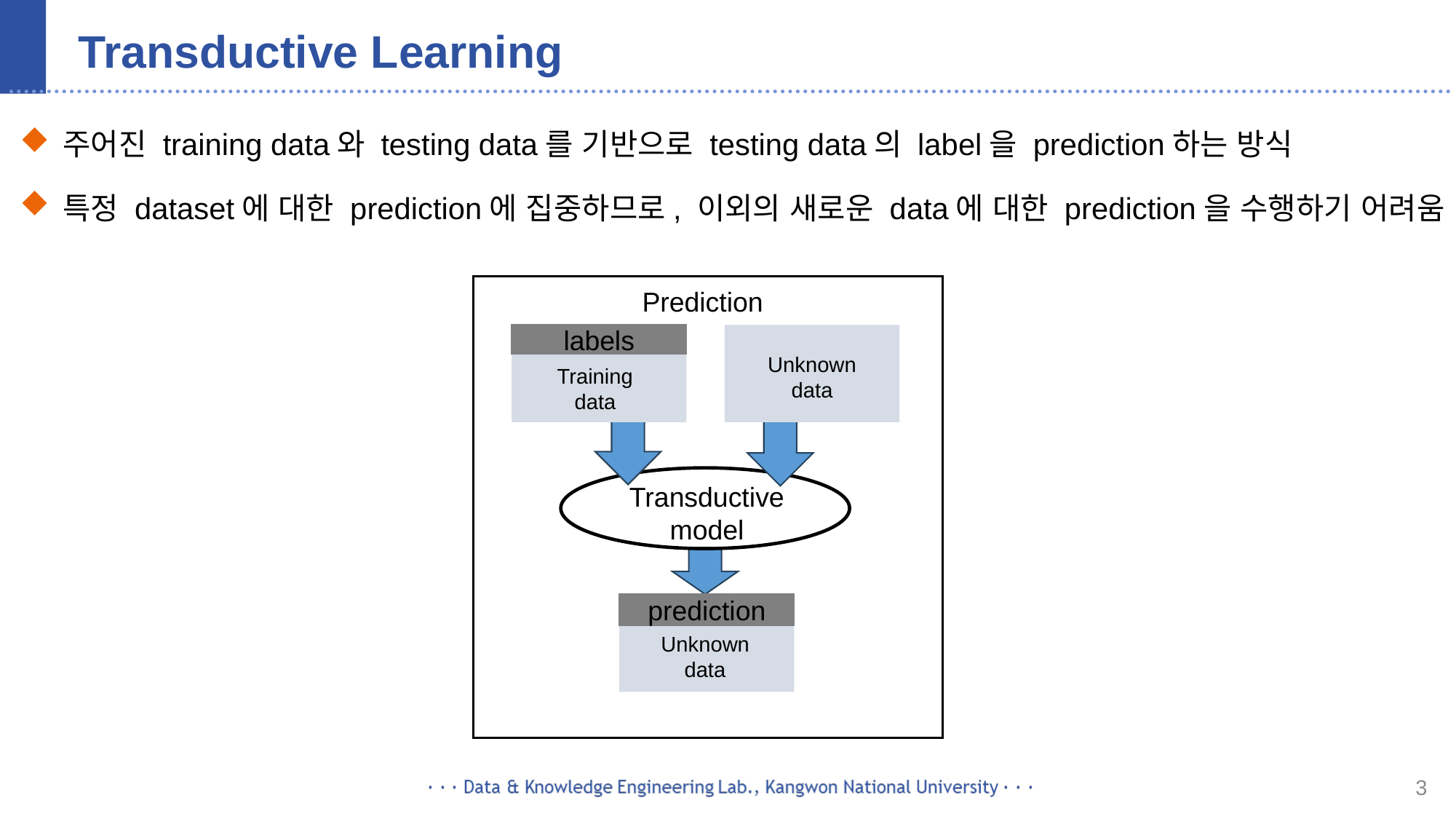

# Transductive Learning
주어진 training data와 testing data를 기반으로 testing data의 label을 prediction하는 방식
특정 dataset에 대한 prediction에 집중하므로, 이외의 새로운 data에 대한 prediction을 수행하기 어려움

Prediction

labels

Unknown
data
Training
data

Transductive
model

prediction

Unknown
data
3